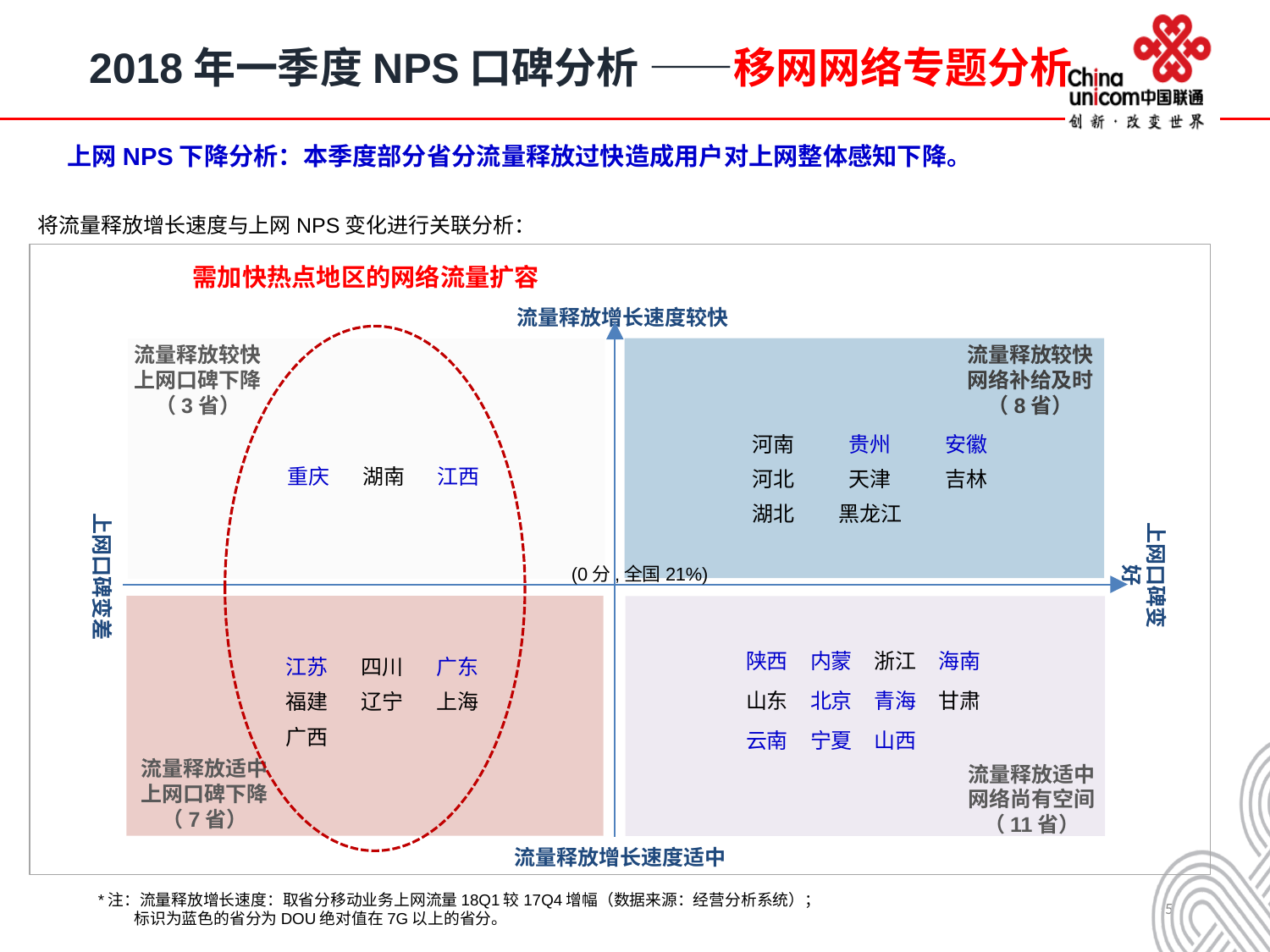

2018年一季度NPS口碑分析 ——移网网络专题分析
上网nps下降分析：本季度部分省分流量释放过快造成用户对上网整体感知下降。
将流量释放增长速度与上网NPS变化进行关联分析：

需加快热点地区的网络流量扩容
流量释放增长速度较快

流量释放较快
网络补给及时
（8省）
流量释放较快
上网口碑下降（3省）
| 河南 | 贵州 | 安徽 |
| --- | --- | --- |
| 河北 | 天津 | 吉林 |
| 湖北 | 黑龙江 |  |
| 重庆 | 湖南 | 江西 |
| --- | --- | --- |
上网口碑变差
上网口碑变好
(0分,全国21%)

| 陕西 | 内蒙 | 浙江 | 海南 |
| --- | --- | --- | --- |
| 山东 | 北京 | 青海 | 甘肃 |
| 云南 | 宁夏 | 山西 |  |
| 江苏 | 四川 | 广东 |
| --- | --- | --- |
| 福建 | 辽宁 | 上海 |
| 广西 |  |  |
流量释放适中
网络尚有空间
（11省）
流量释放适中
上网口碑下降（7省）
流量释放增长速度适中
*注：流量释放增长速度：取省分移动业务上网流量18Q1较17Q4增幅（数据来源：经营分析系统）；
         标识为蓝色的省分为DOU绝对值在7G以上的省分。